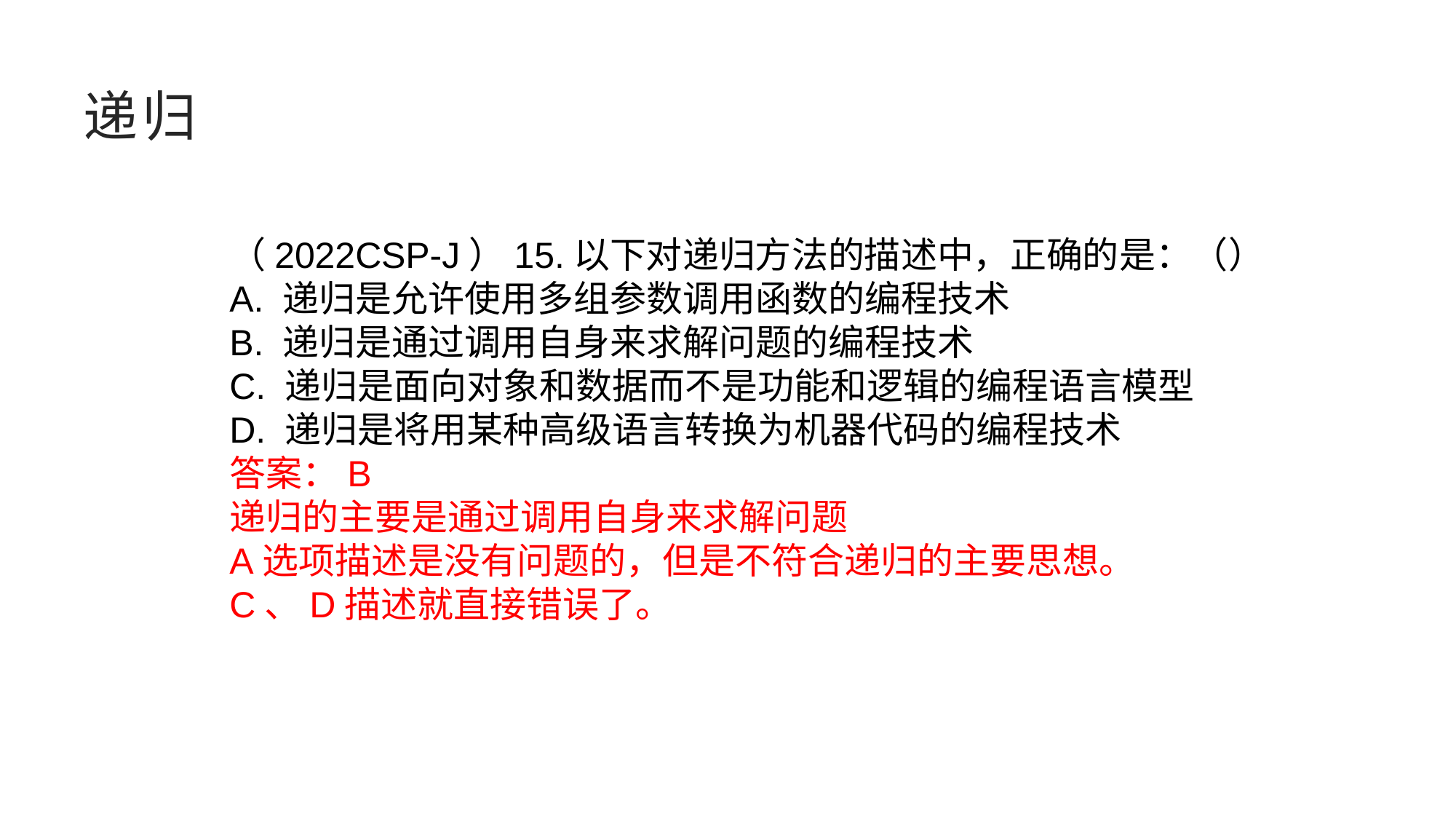

# 递归
（2022CSP-J）15.以下对递归方法的描述中，正确的是：（）
A. 递归是允许使用多组参数调用函数的编程技术
B. 递归是通过调用自身来求解问题的编程技术
C. 递归是面向对象和数据而不是功能和逻辑的编程语言模型
D. 递归是将用某种高级语言转换为机器代码的编程技术
答案：B
递归的主要是通过调用自身来求解问题
A选项描述是没有问题的，但是不符合递归的主要思想。
C、D描述就直接错误了。